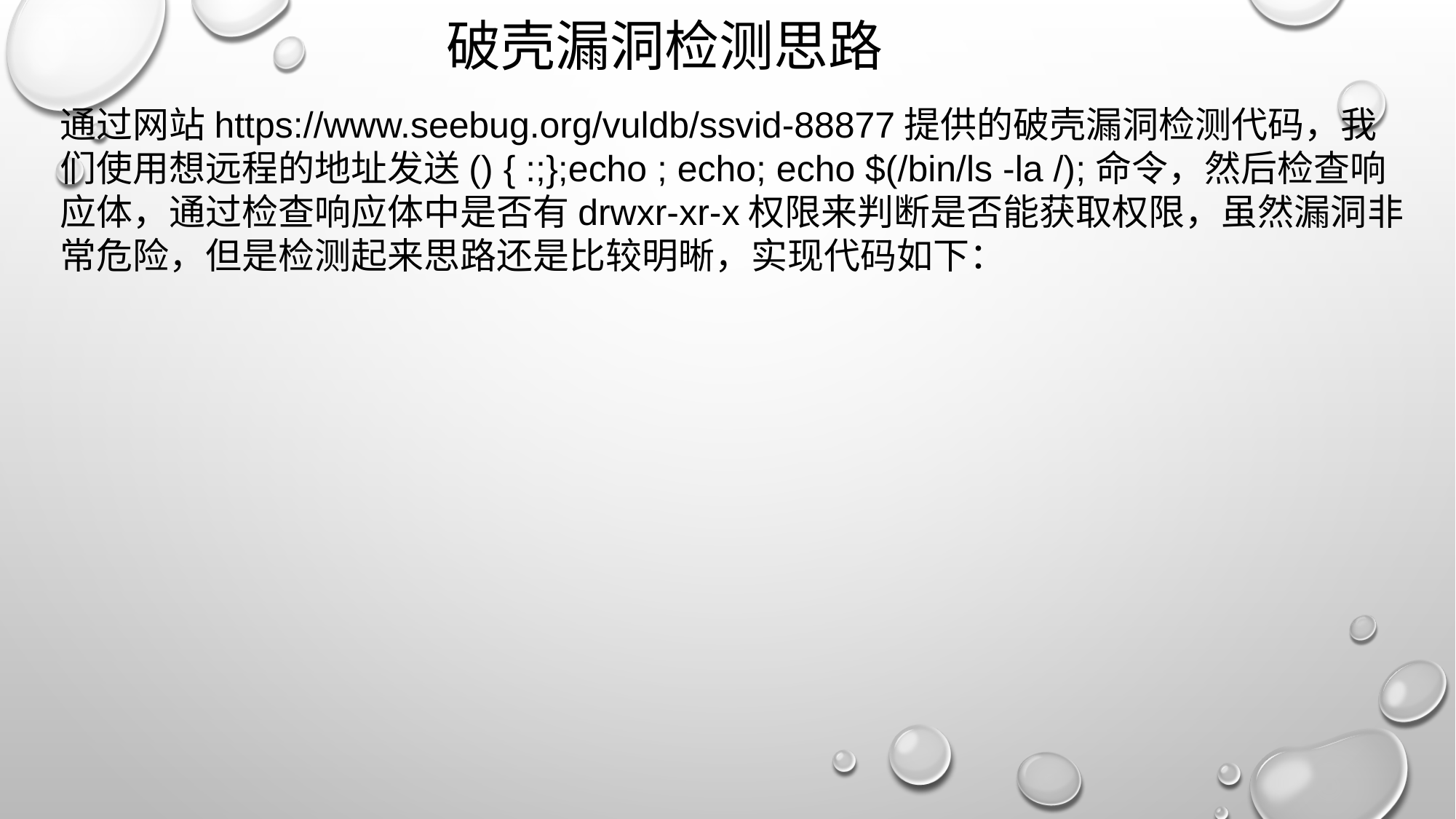

# 破壳漏洞检测思路
通过网站https://www.seebug.org/vuldb/ssvid-88877提供的破壳漏洞检测代码，我们使用想远程的地址发送() { :;};echo ; echo; echo $(/bin/ls -la /);命令，然后检查响应体，通过检查响应体中是否有drwxr-xr-x权限来判断是否能获取权限，虽然漏洞非常危险，但是检测起来思路还是比较明晰，实现代码如下：